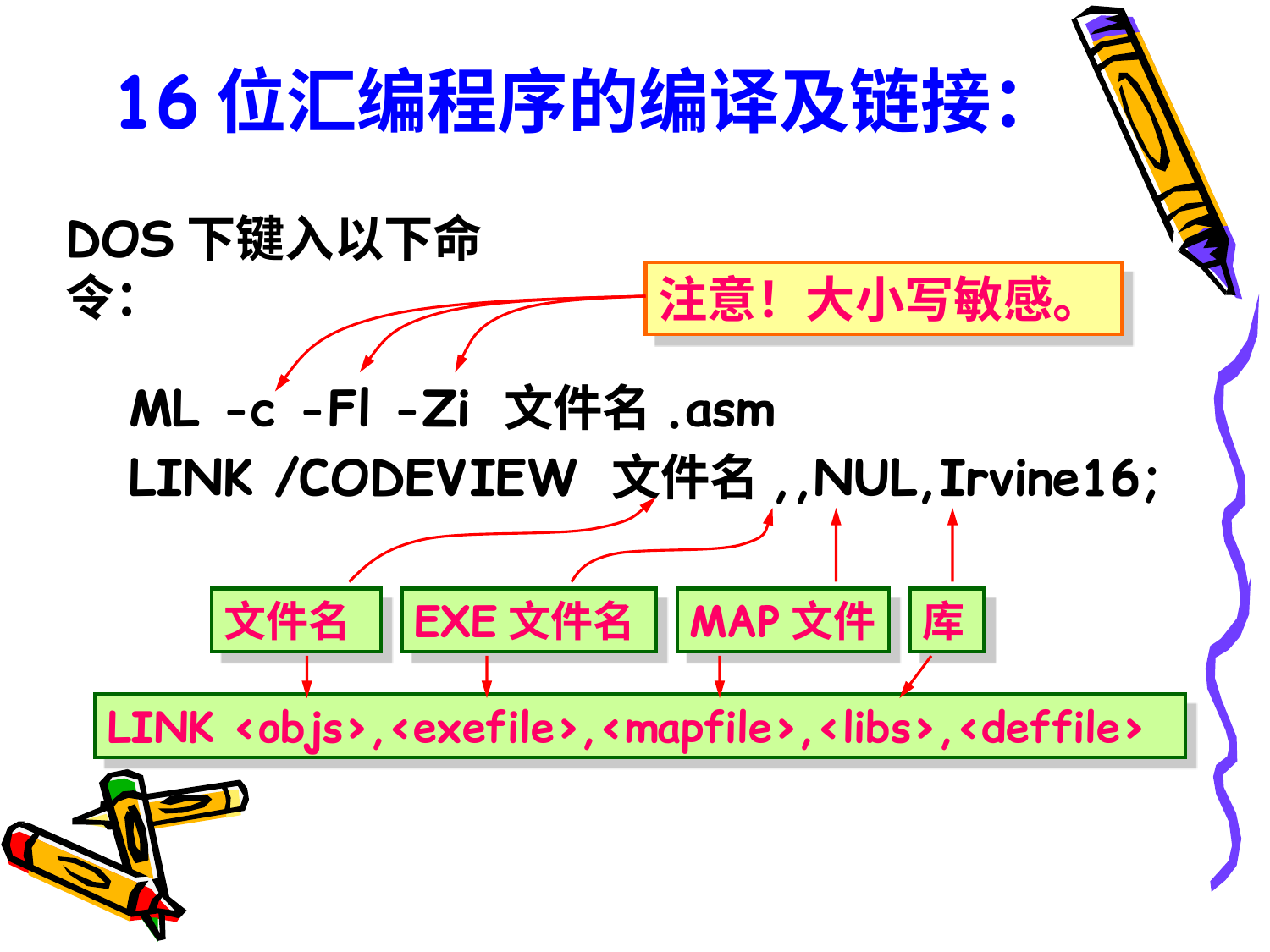

# 16位汇编程序的编译及链接：
DOS下键入以下命令：
注意！大小写敏感。

ML -c -Fl -Zi 文件名.asm
LINK /CODEVIEW 文件名,,NUL,Irvine16;

文件名
EXE文件名
MAP文件
库

LINK <objs>,<exefile>,<mapfile>,<libs>,<deffile>